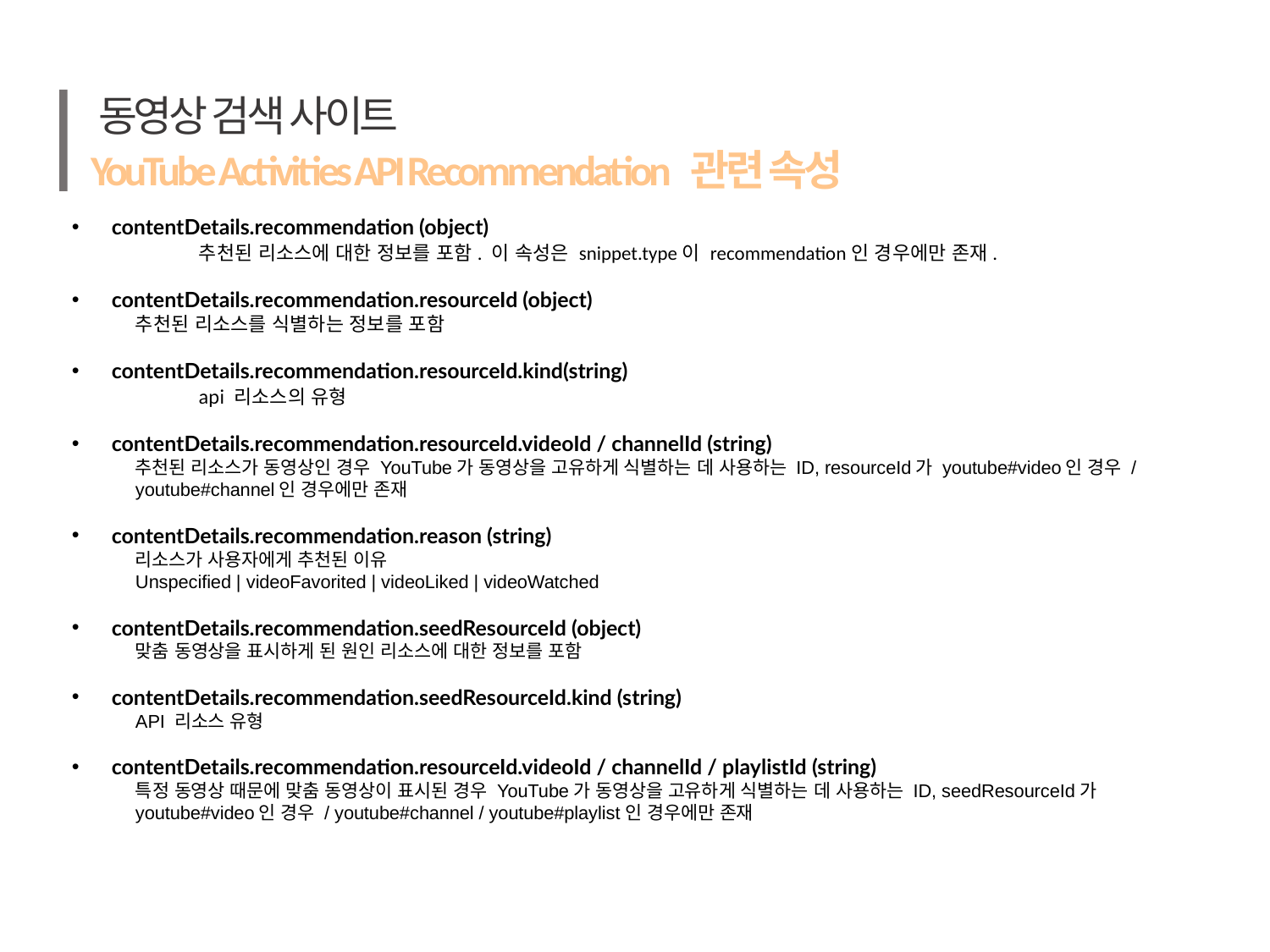

동영상 검색 사이트

YouTube Activities API Recommendation 관련 속성
contentDetails.recommendation (object)
	추천된 리소스에 대한 정보를 포함. 이 속성은 snippet.type이 recommendation인 경우에만 존재.

contentDetails.recommendation.resourceId (object)
추천된 리소스를 식별하는 정보를 포함

contentDetails.recommendation.resourceId.kind(string)
	api 리소스의 유형

contentDetails.recommendation.resourceId.videoId / channelId (string)
추천된 리소스가 동영상인 경우 YouTube가 동영상을 고유하게 식별하는 데 사용하는 ID, resourceId가 youtube#video인 경우 / youtube#channel인 경우에만 존재

contentDetails.recommendation.reason (string)
리소스가 사용자에게 추천된 이유
Unspecified | videoFavorited | videoLiked | videoWatched

contentDetails.recommendation.seedResourceId (object)
맞춤 동영상을 표시하게 된 원인 리소스에 대한 정보를 포함

contentDetails.recommendation.seedResourceId.kind (string)
API 리소스 유형

contentDetails.recommendation.resourceId.videoId / channelId / playlistId (string)
특정 동영상 때문에 맞춤 동영상이 표시된 경우 YouTube가 동영상을 고유하게 식별하는 데 사용하는 ID, seedResourceId가 youtube#video인 경우 / youtube#channel / youtube#playlist인 경우에만 존재